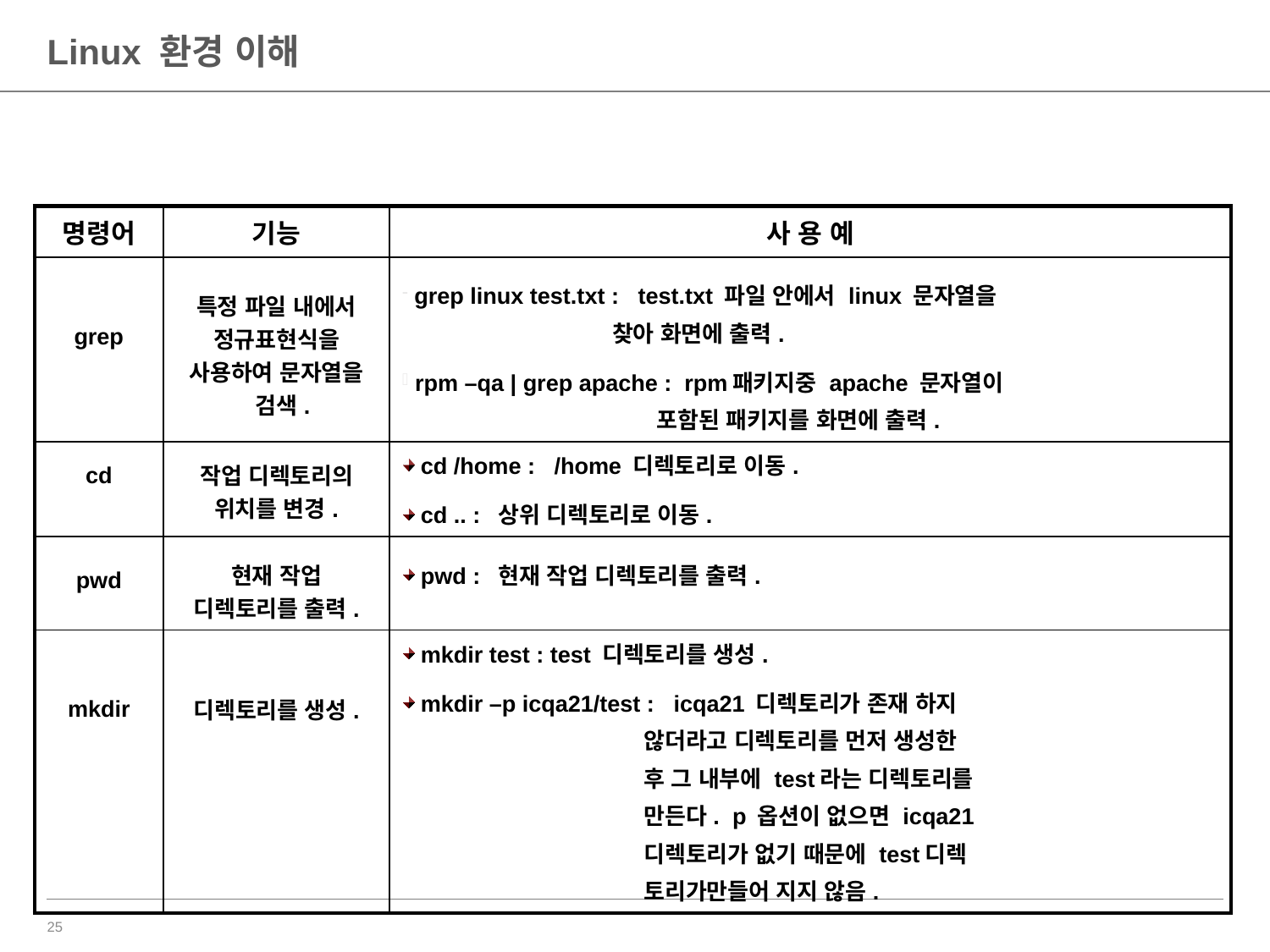

# Linux 환경 이해
| 명령어 | 기능 | 사 용 예 |
| --- | --- | --- |
| grep | 특정 파일 내에서 정규표현식을 사용하여 문자열을 검색. | grep linux test.txt : test.txt 파일 안에서 linux 문자열을 찾아 화면에 출력. rpm –qa | grep apache : rpm패키지중 apache 문자열이 포함된 패키지를 화면에 출력. |
| cd | 작업 디렉토리의 위치를 변경. | cd /home : /home 디렉토리로 이동. cd .. : 상위 디렉토리로 이동. |
| pwd | 현재 작업 디렉토리를 출력. | pwd : 현재 작업 디렉토리를 출력. |
| mkdir | 디렉토리를 생성. | mkdir test : test 디렉토리를 생성. mkdir –p icqa21/test : icqa21 디렉토리가 존재 하지 않더라고 디렉토리를 먼저 생성한 후 그 내부에 test라는 디렉토리를 만든다. p 옵션이 없으면 icqa21 디렉토리가 없기 때문에 test디렉 토리가만들어 지지 않음. |